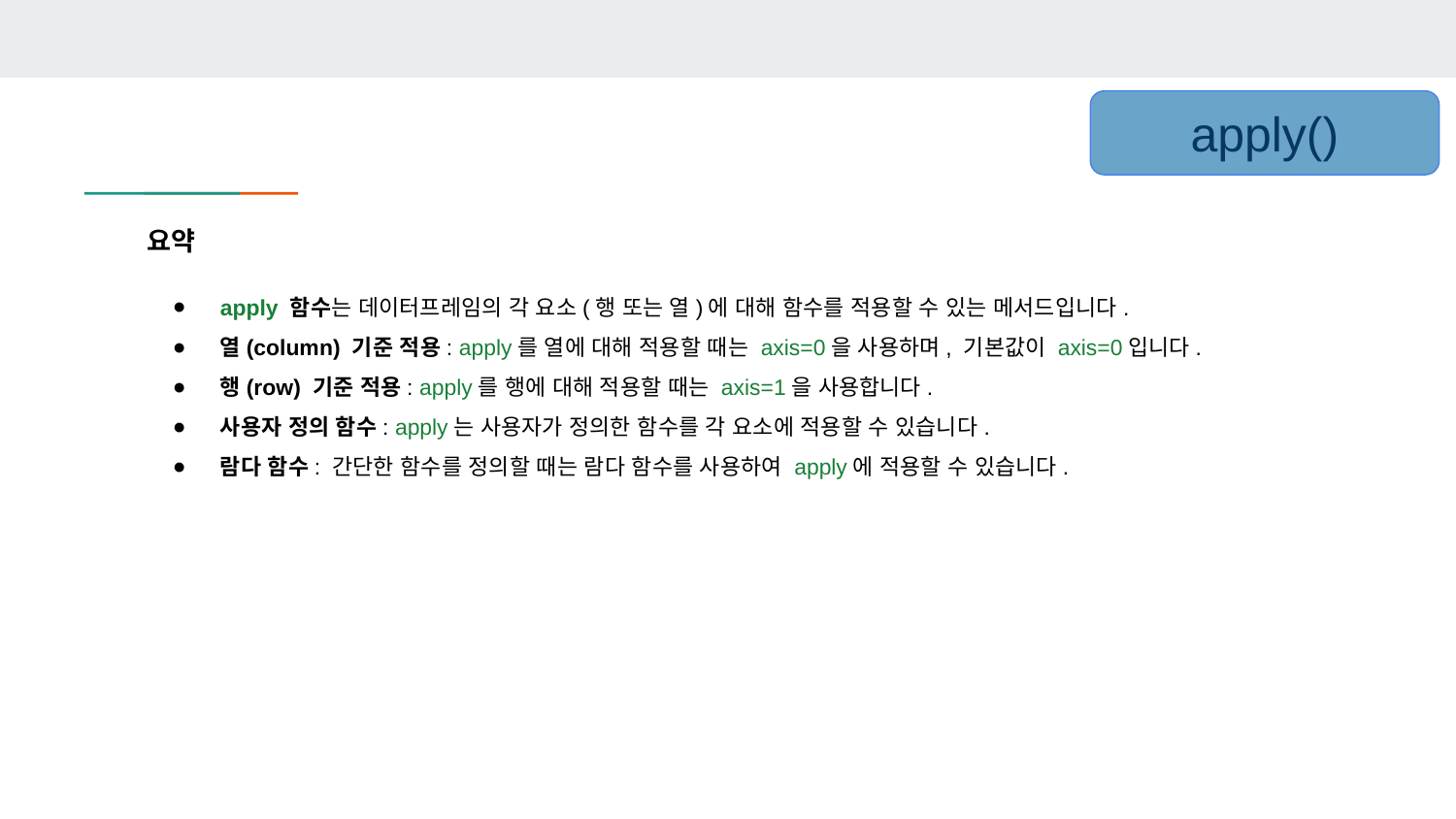

apply()
요약
apply 함수는 데이터프레임의 각 요소(행 또는 열)에 대해 함수를 적용할 수 있는 메서드입니다.
열(column) 기준 적용: apply를 열에 대해 적용할 때는 axis=0을 사용하며, 기본값이 axis=0입니다.
행(row) 기준 적용: apply를 행에 대해 적용할 때는 axis=1을 사용합니다.
사용자 정의 함수: apply는 사용자가 정의한 함수를 각 요소에 적용할 수 있습니다.
람다 함수: 간단한 함수를 정의할 때는 람다 함수를 사용하여 apply에 적용할 수 있습니다.